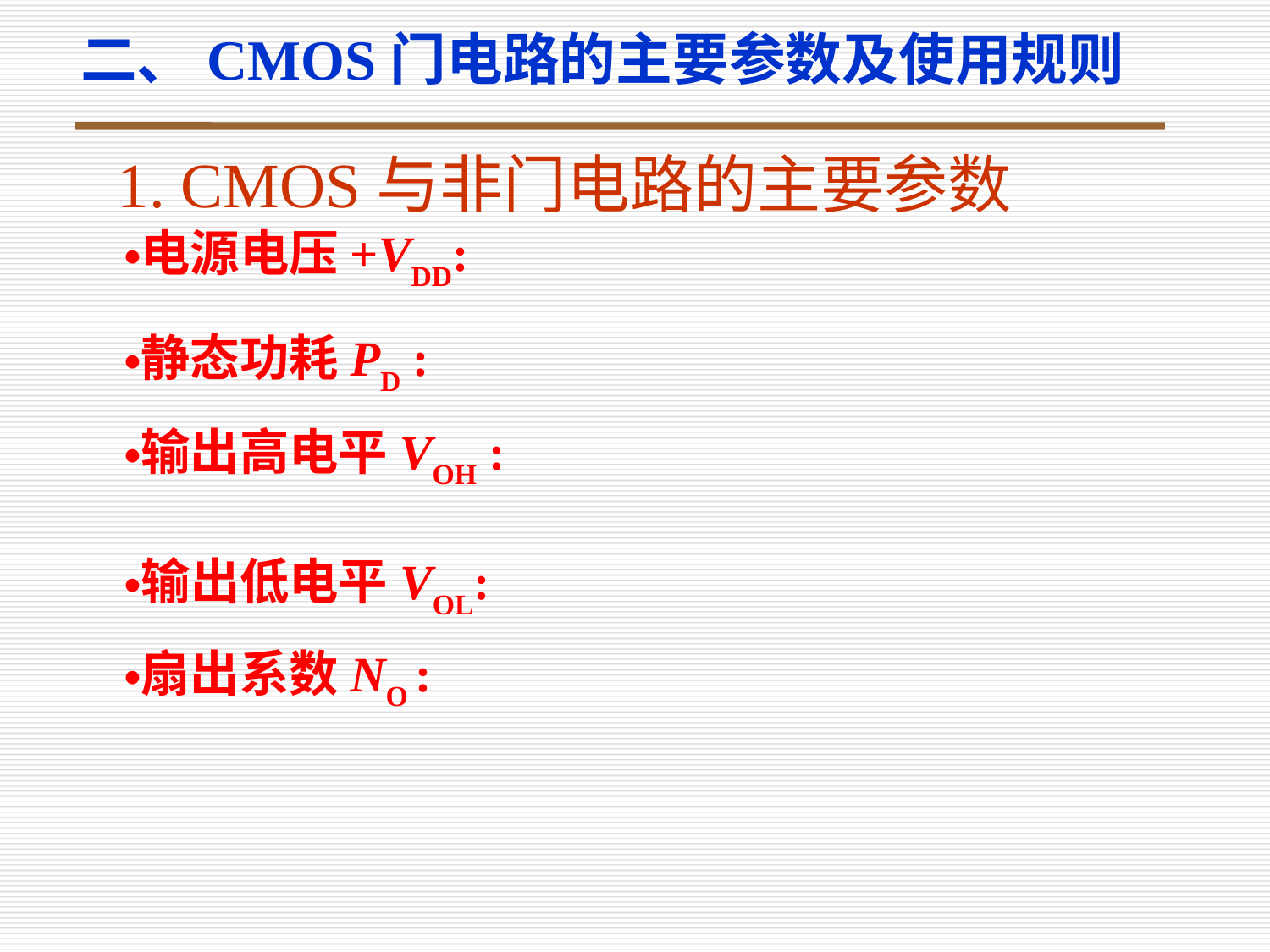

二、CMOS门电路的主要参数及使用规则

1. CMOS与非门电路的主要参数
电源电压+VDD:
静态功耗PD :
输出高电平VOH :
输出低电平VOL:
扇出系数NO :